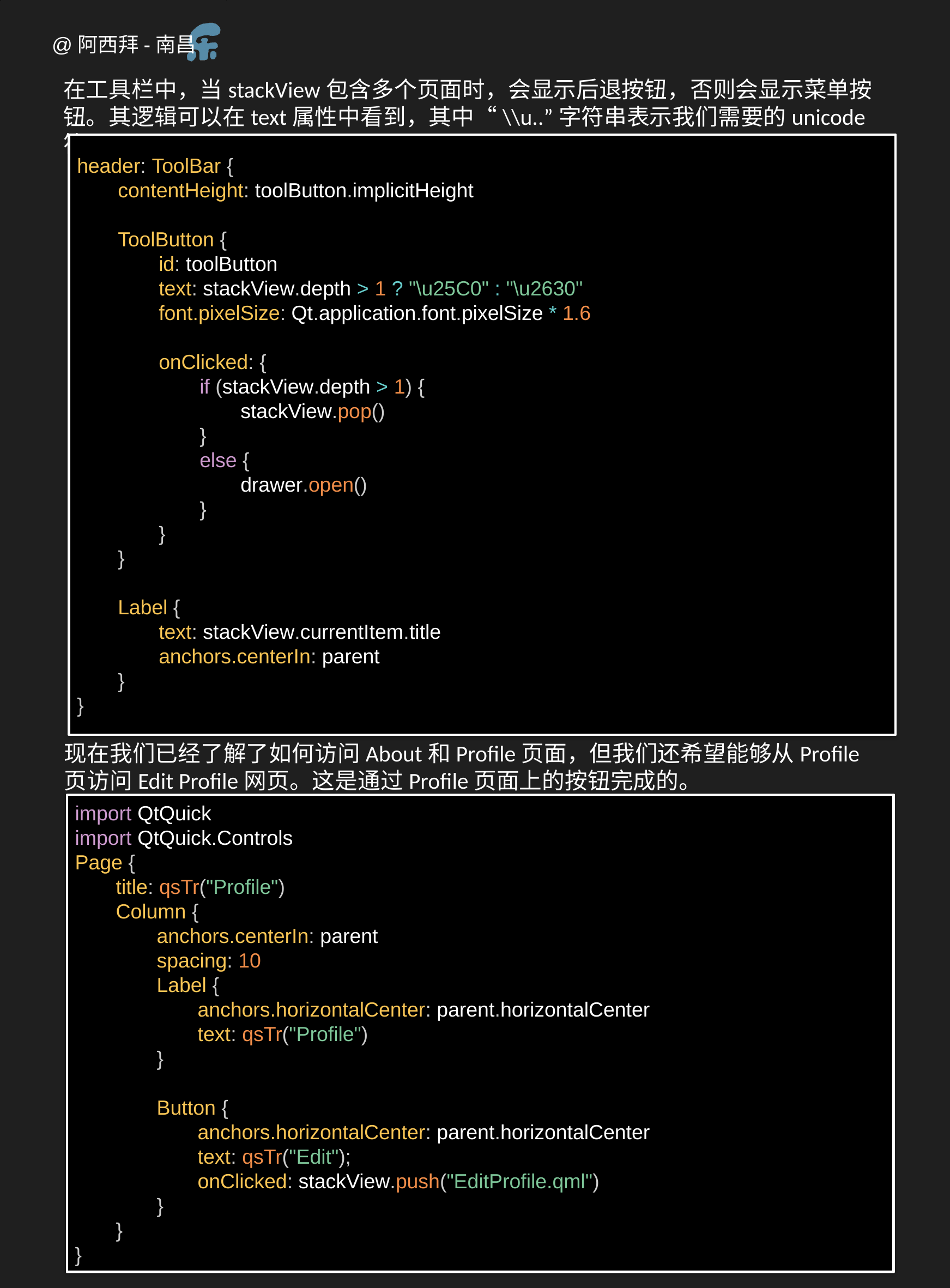

在工具栏中，当stackView包含多个页面时，会显示后退按钮，否则会显示菜单按钮。其逻辑可以在text属性中看到，其中“\\u..”字符串表示我们需要的unicode符号。
header: ToolBar {
contentHeight: toolButton.implicitHeight

ToolButton {
id: toolButton
text: stackView.depth > 1 ? "\u25C0" : "\u2630"
font.pixelSize: Qt.application.font.pixelSize * 1.6

onClicked: {
if (stackView.depth > 1) {
stackView.pop()
}
else {
drawer.open()
}
}
}

Label {
text: stackView.currentItem.title
anchors.centerIn: parent
}
}
现在我们已经了解了如何访问About和Profile页面，但我们还希望能够从Profile页访问Edit Profile网页。这是通过Profile页面上的按钮完成的。
import QtQuick
import QtQuick.Controls
Page {
title: qsTr("Profile")
Column {
anchors.centerIn: parent
spacing: 10
Label {
anchors.horizontalCenter: parent.horizontalCenter
text: qsTr("Profile")
}

Button {
anchors.horizontalCenter: parent.horizontalCenter
text: qsTr("Edit");
onClicked: stackView.push("EditProfile.qml")
}
}
}